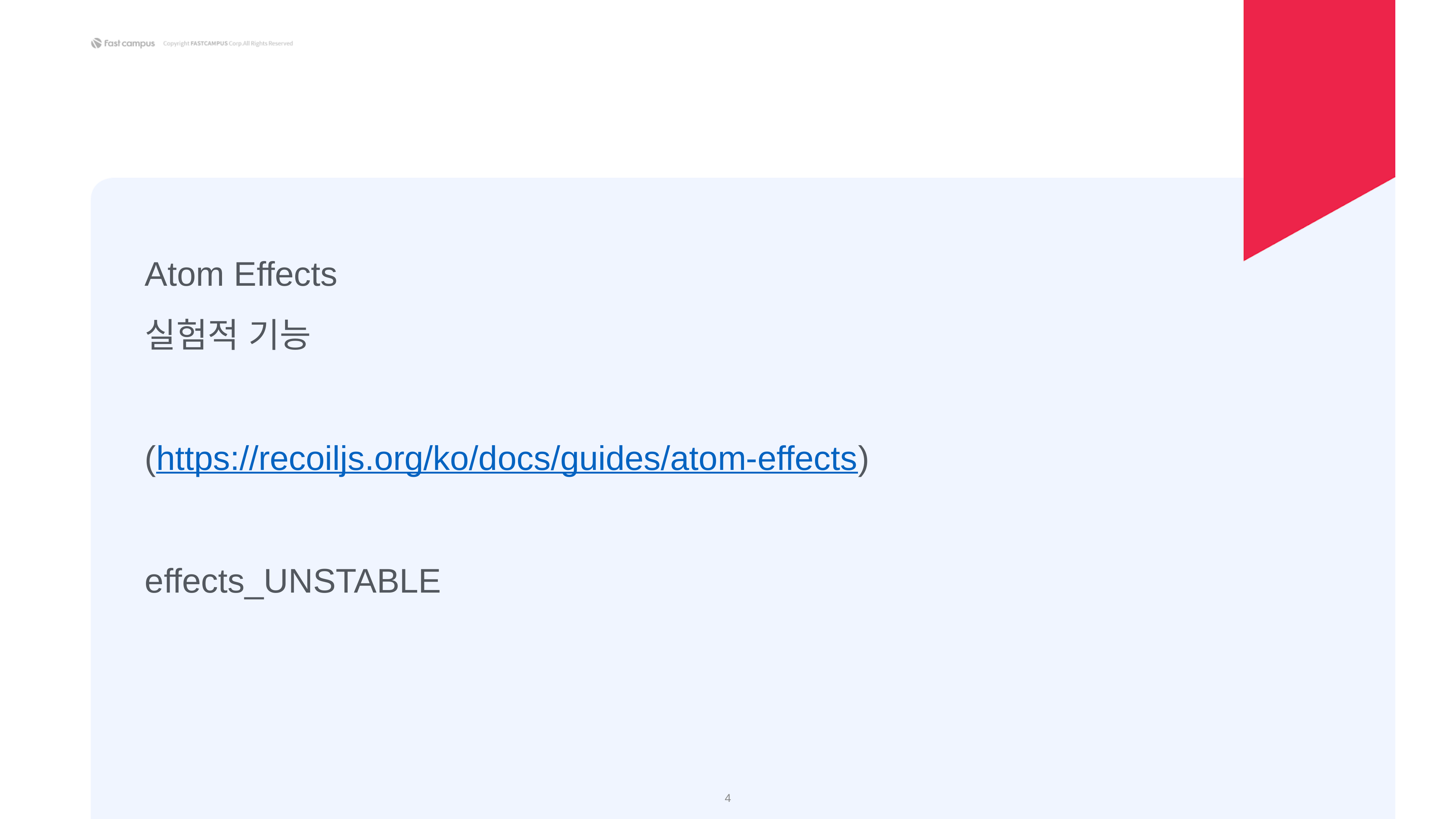

Atom Effects
실험적 기능

(https://recoiljs.org/ko/docs/guides/atom-effects)

effects_UNSTABLE
4